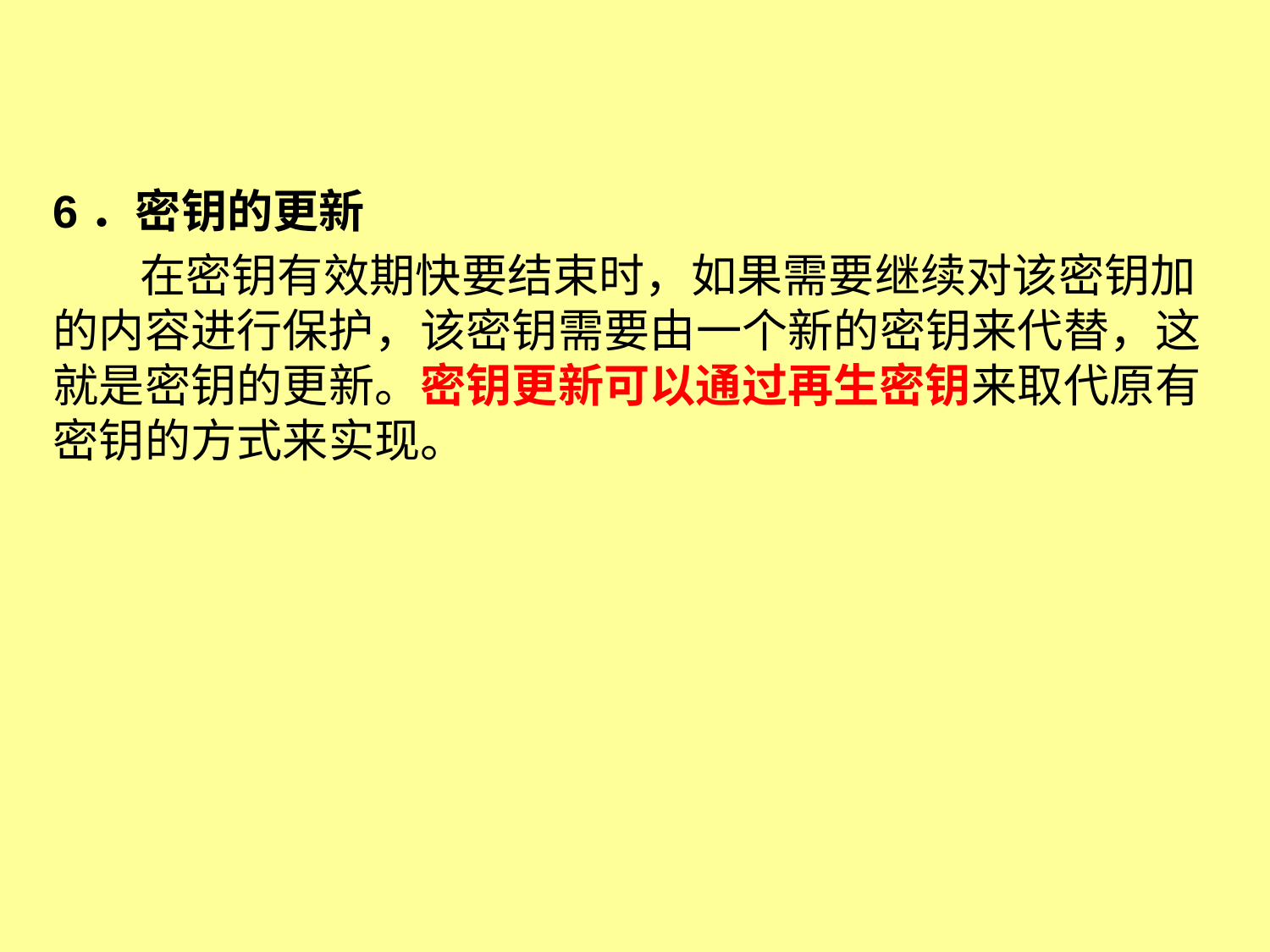

#
6．密钥的更新
在密钥有效期快要结束时，如果需要继续对该密钥加的内容进行保护，该密钥需要由一个新的密钥来代替，这就是密钥的更新。密钥更新可以通过再生密钥来取代原有密钥的方式来实现。